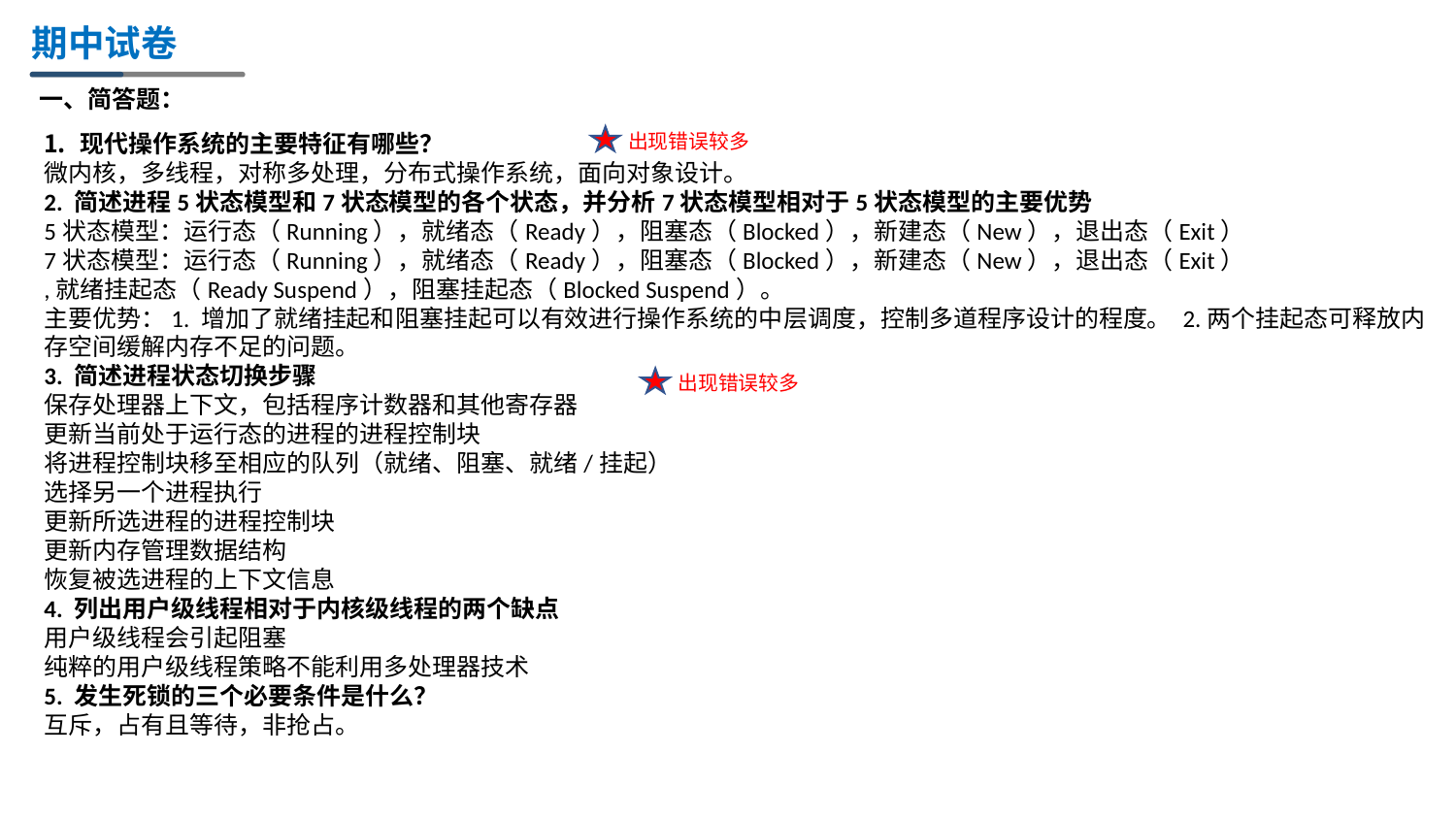

期中试卷

一、简答题：
现代操作系统的主要特征有哪些？
微内核，多线程，对称多处理，分布式操作系统，面向对象设计。
2. 简述进程5状态模型和7状态模型的各个状态，并分析7状态模型相对于5状态模型的主要优势
5状态模型：运行态（Running），就绪态（Ready），阻塞态（Blocked），新建态（New），退出态（Exit）
7状态模型：运行态（Running），就绪态（Ready），阻塞态（Blocked），新建态（New），退出态（Exit）
,就绪挂起态（Ready Suspend），阻塞挂起态（Blocked Suspend）。
主要优势：1. 增加了就绪挂起和阻塞挂起可以有效进行操作系统的中层调度，控制多道程序设计的程度。 2.两个挂起态可释放内存空间缓解内存不足的问题。
3. 简述进程状态切换步骤
保存处理器上下文，包括程序计数器和其他寄存器
更新当前处于运行态的进程的进程控制块
将进程控制块移至相应的队列（就绪、阻塞、就绪/挂起）
选择另一个进程执行
更新所选进程的进程控制块
更新内存管理数据结构
恢复被选进程的上下文信息
4. 列出用户级线程相对于内核级线程的两个缺点
用户级线程会引起阻塞
纯粹的用户级线程策略不能利用多处理器技术
5. 发生死锁的三个必要条件是什么？
互斥，占有且等待，非抢占。
出现错误较多

出现错误较多